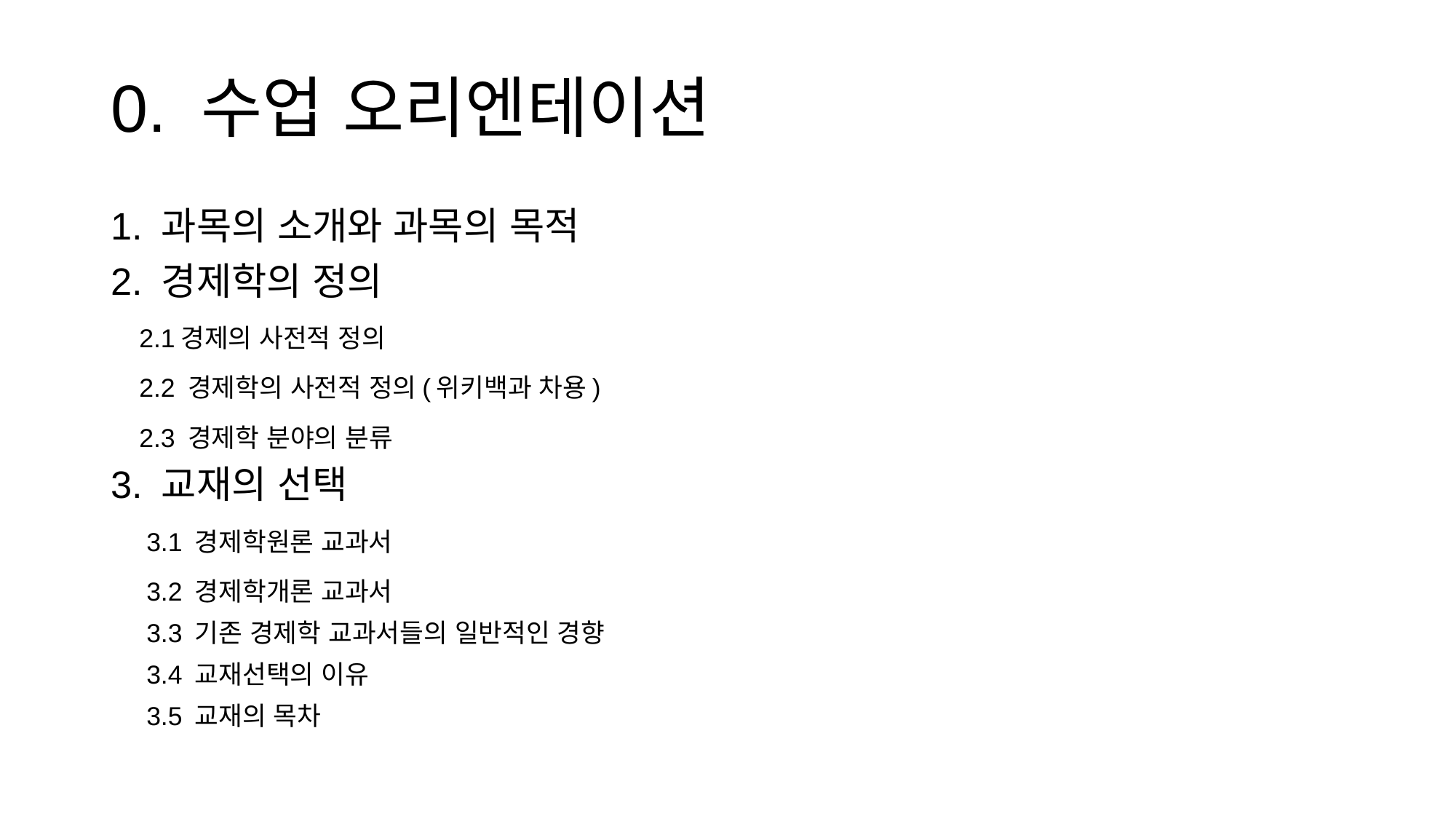

# 0. 수업 오리엔테이션
1. 과목의 소개와 과목의 목적
2. 경제학의 정의
    2.1경제의 사전적 정의
    2.2 경제학의 사전적 정의(위키백과 차용)
    2.3 경제학 분야의 분류
3. 교재의 선택
     3.1 경제학원론 교과서
     3.2 경제학개론 교과서
     3.3 기존 경제학 교과서들의 일반적인 경향
     3.4 교재선택의 이유
     3.5 교재의 목차